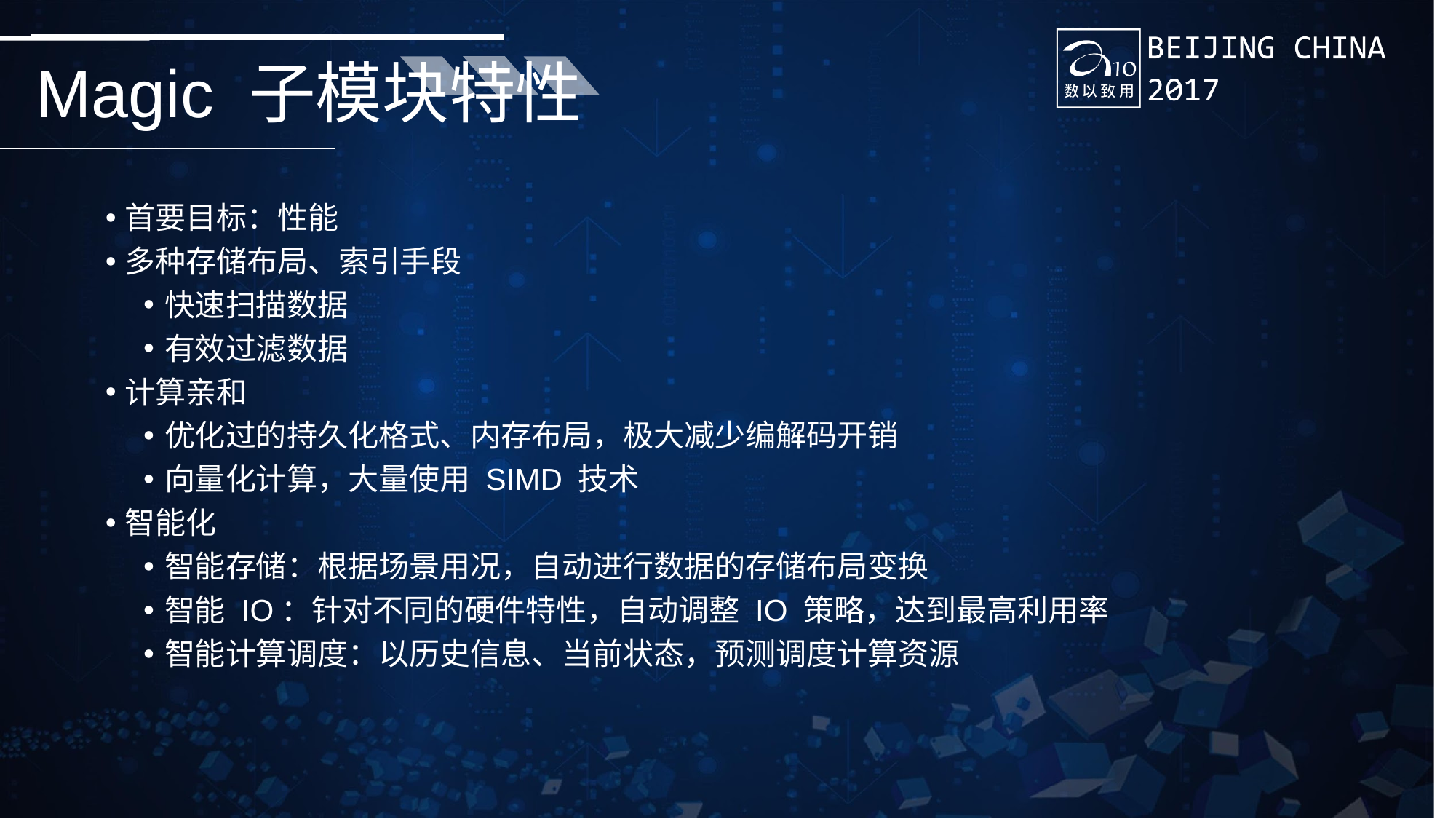

# Magic 子模块特性
首要目标：性能
多种存储布局、索引手段
快速扫描数据
有效过滤数据
计算亲和
优化过的持久化格式、内存布局，极大减少编解码开销
向量化计算，大量使用 SIMD 技术
智能化
智能存储：根据场景用况，自动进行数据的存储布局变换
智能 IO：针对不同的硬件特性，自动调整 IO 策略，达到最高利用率
智能计算调度：以历史信息、当前状态，预测调度计算资源